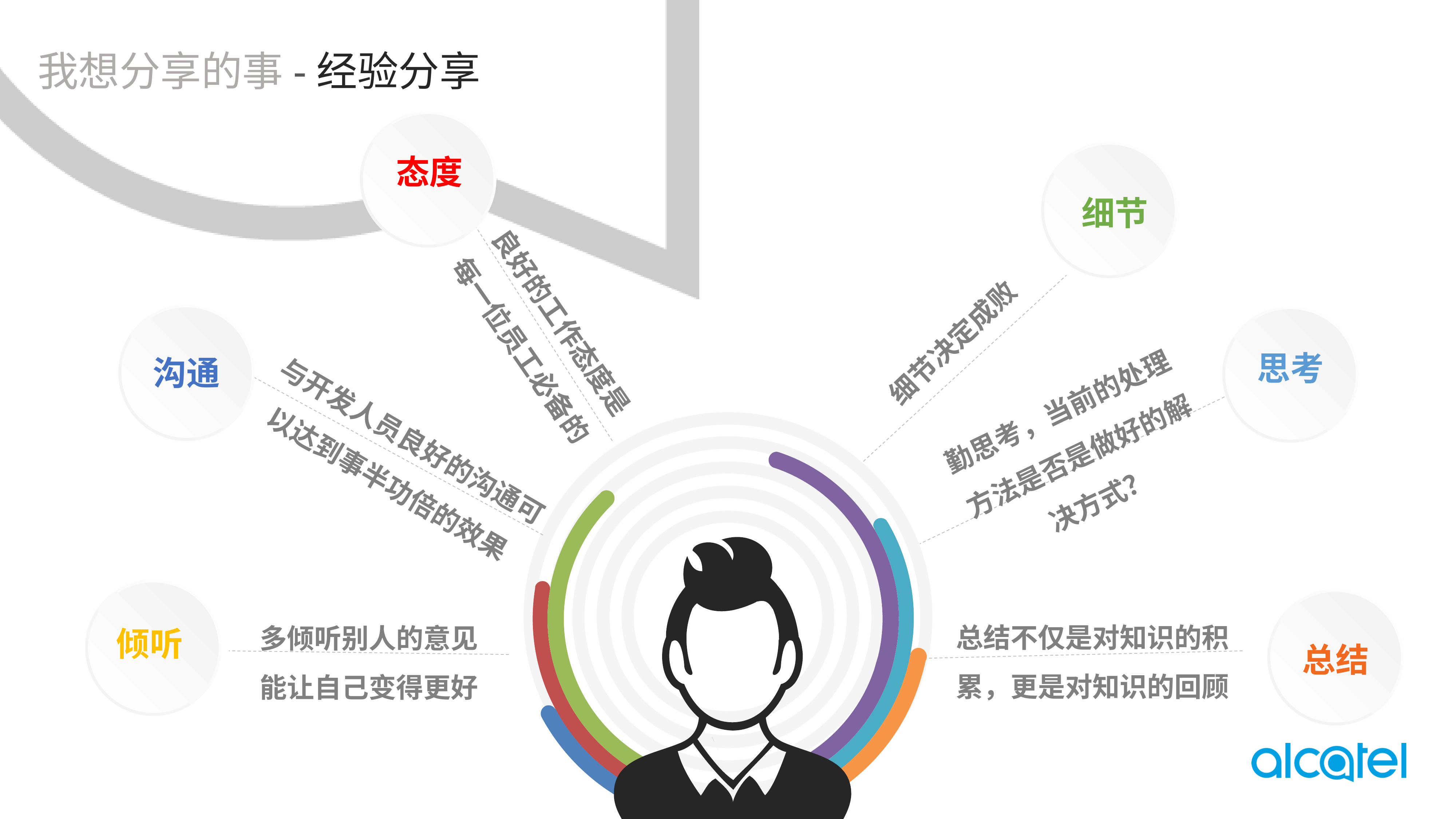

我想分享的事-经验分享

态度
细节

细节决定成败

良好的工作态度是
每一位员工必备的
思考
沟通
勤思考，当前的处理方法是否是做好的解决方式？

与开发人员良好的沟通可以达到事半功倍的效果

总结不仅是对知识的积累，更是对知识的回顾
多倾听别人的意见
能让自己变得更好
倾听
总结